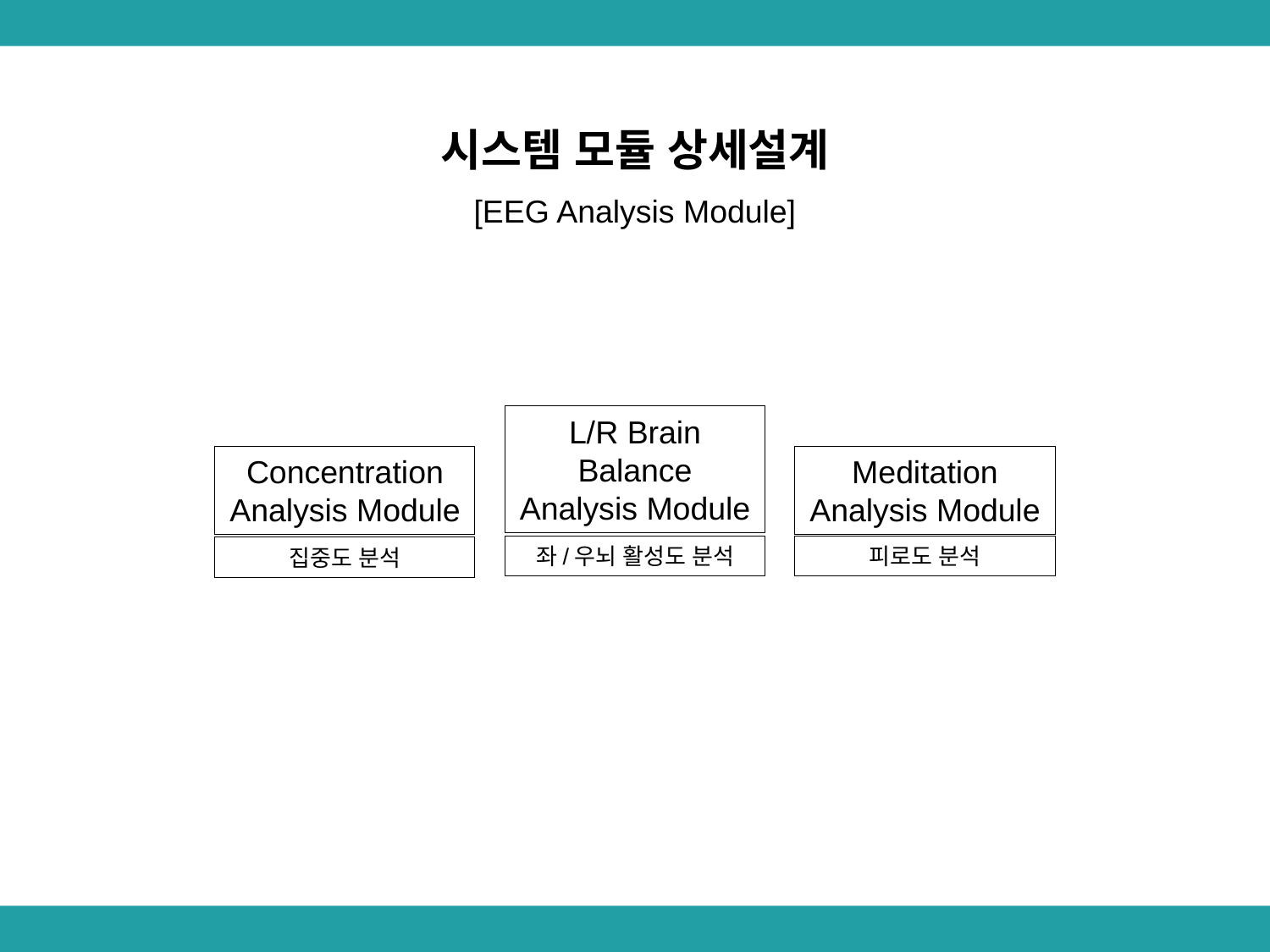

시스템 모듈 상세설계
[EEG Analysis Module]
L/R Brain Balance Analysis Module
Concentration Analysis Module
Meditation Analysis Module
좌/우뇌 활성도 분석
피로도 분석
집중도 분석